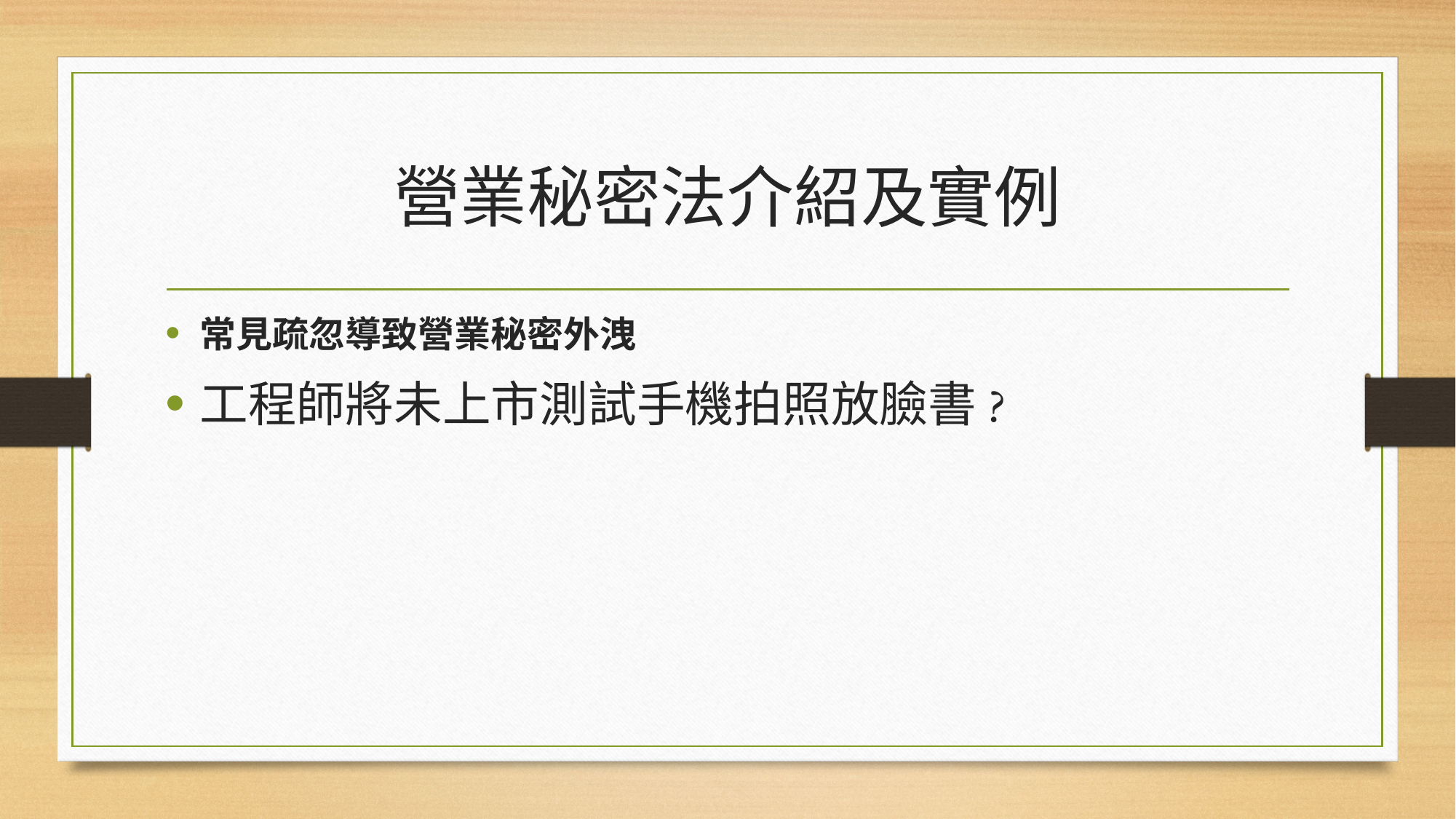

# 營業秘密法介紹及實例
常見疏忽導致營業秘密外洩
工程師將未上市測試手機拍照放臉書?